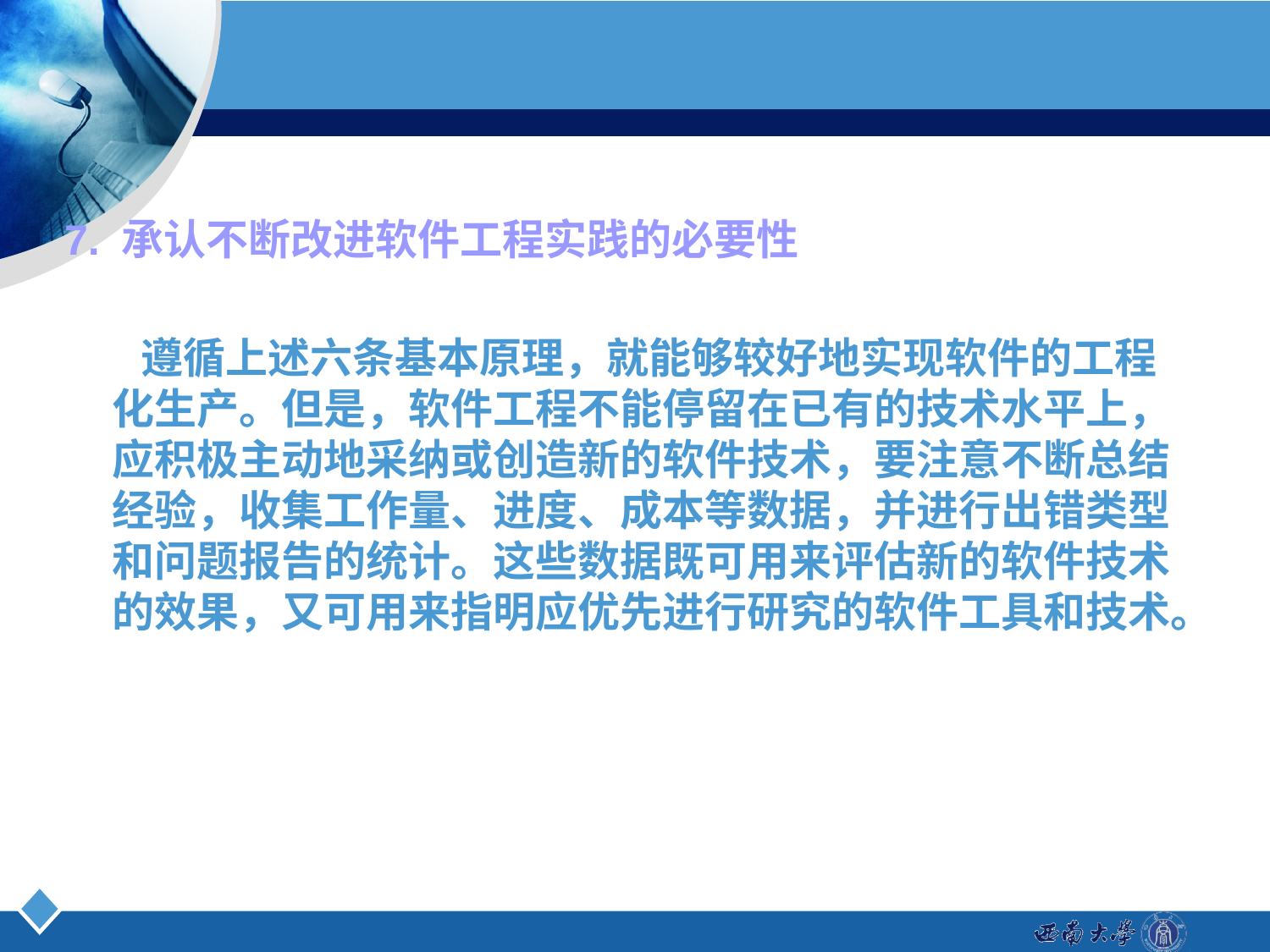

7. 承认不断改进软件工程实践的必要性

       遵循上述六条基本原理，就能够较好地实现软件的工程化生产。但是，软件工程不能停留在已有的技术水平上，应积极主动地采纳或创造新的软件技术，要注意不断总结经验，收集工作量、进度、成本等数据，并进行出错类型和问题报告的统计。这些数据既可用来评估新的软件技术的效果，又可用来指明应优先进行研究的软件工具和技术。